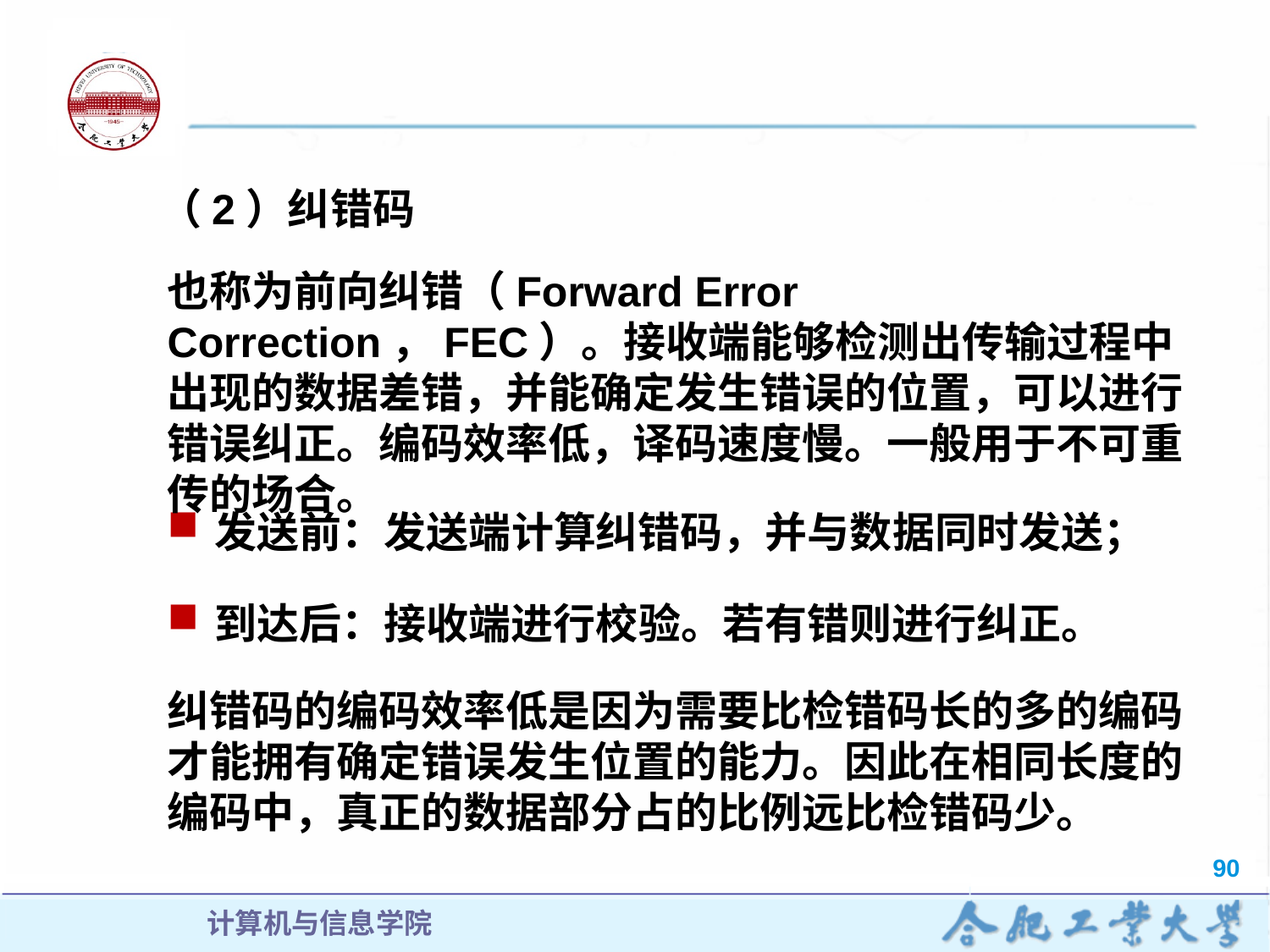

（2）纠错码
也称为前向纠错（Forward Error Correction，FEC）。接收端能够检测出传输过程中出现的数据差错，并能确定发生错误的位置，可以进行错误纠正。编码效率低，译码速度慢。一般用于不可重传的场合。
发送前：发送端计算纠错码，并与数据同时发送；
到达后：接收端进行校验。若有错则进行纠正。
纠错码的编码效率低是因为需要比检错码长的多的编码才能拥有确定错误发生位置的能力。因此在相同长度的编码中，真正的数据部分占的比例远比检错码少。